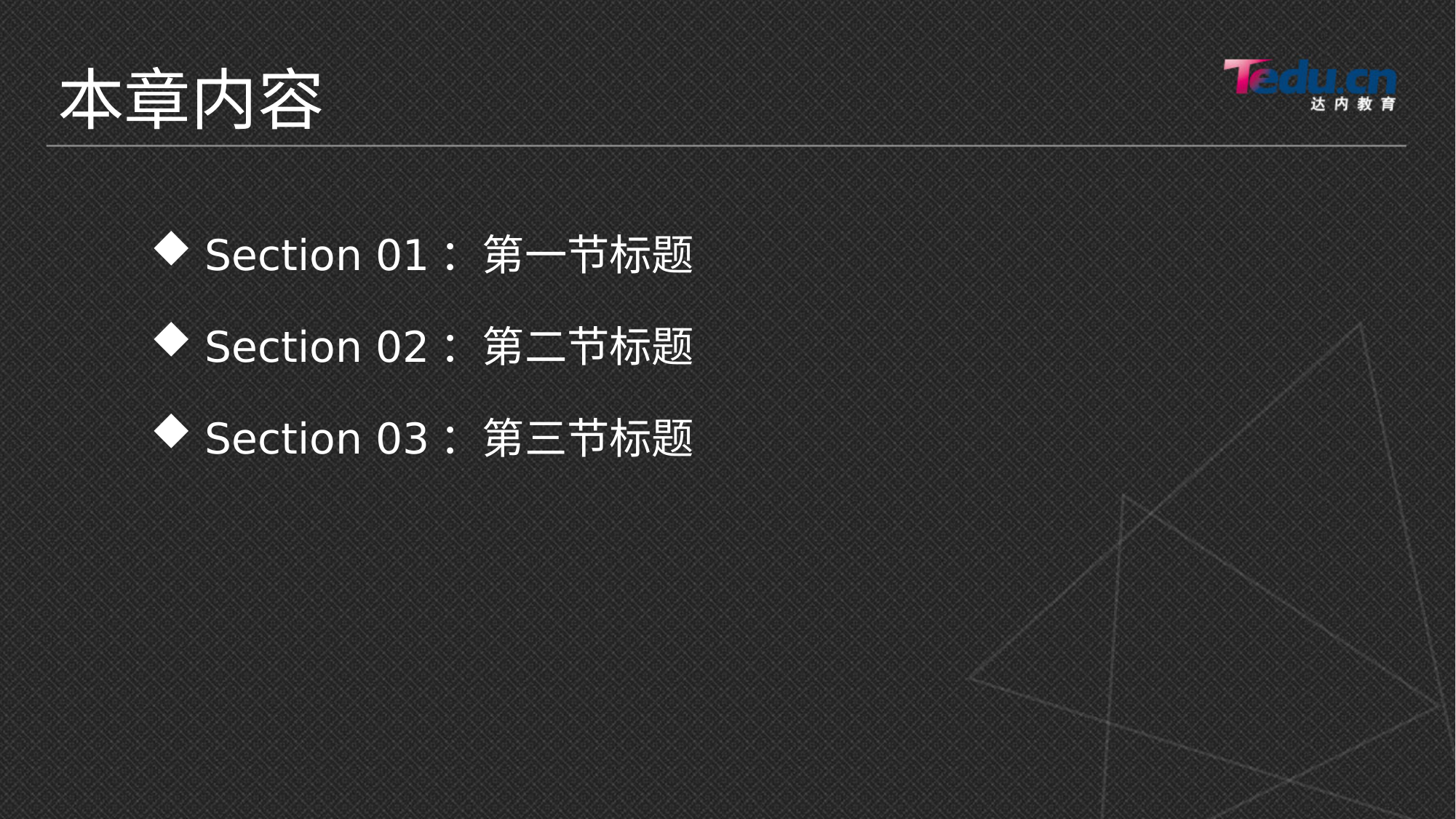

# 本章内容
Section 01：第一节标题
Section 02：第二节标题
Section 03：第三节标题